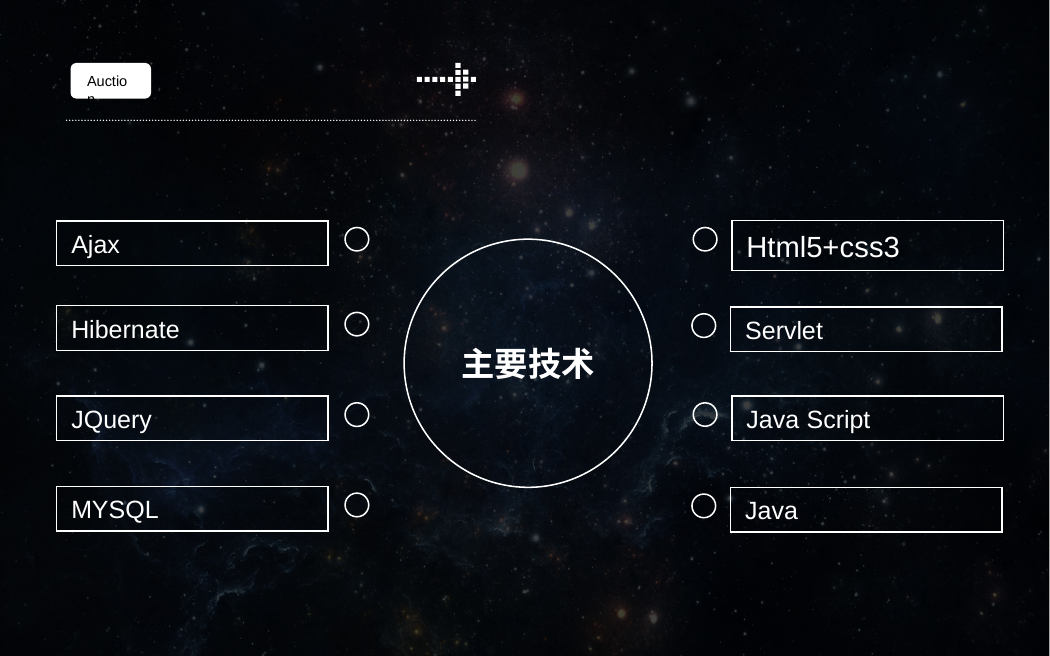

Auction

Ajax
Html5+css3

主要技术
Hibernate
Servlet

JQuery
Java Script

MYSQL
Java